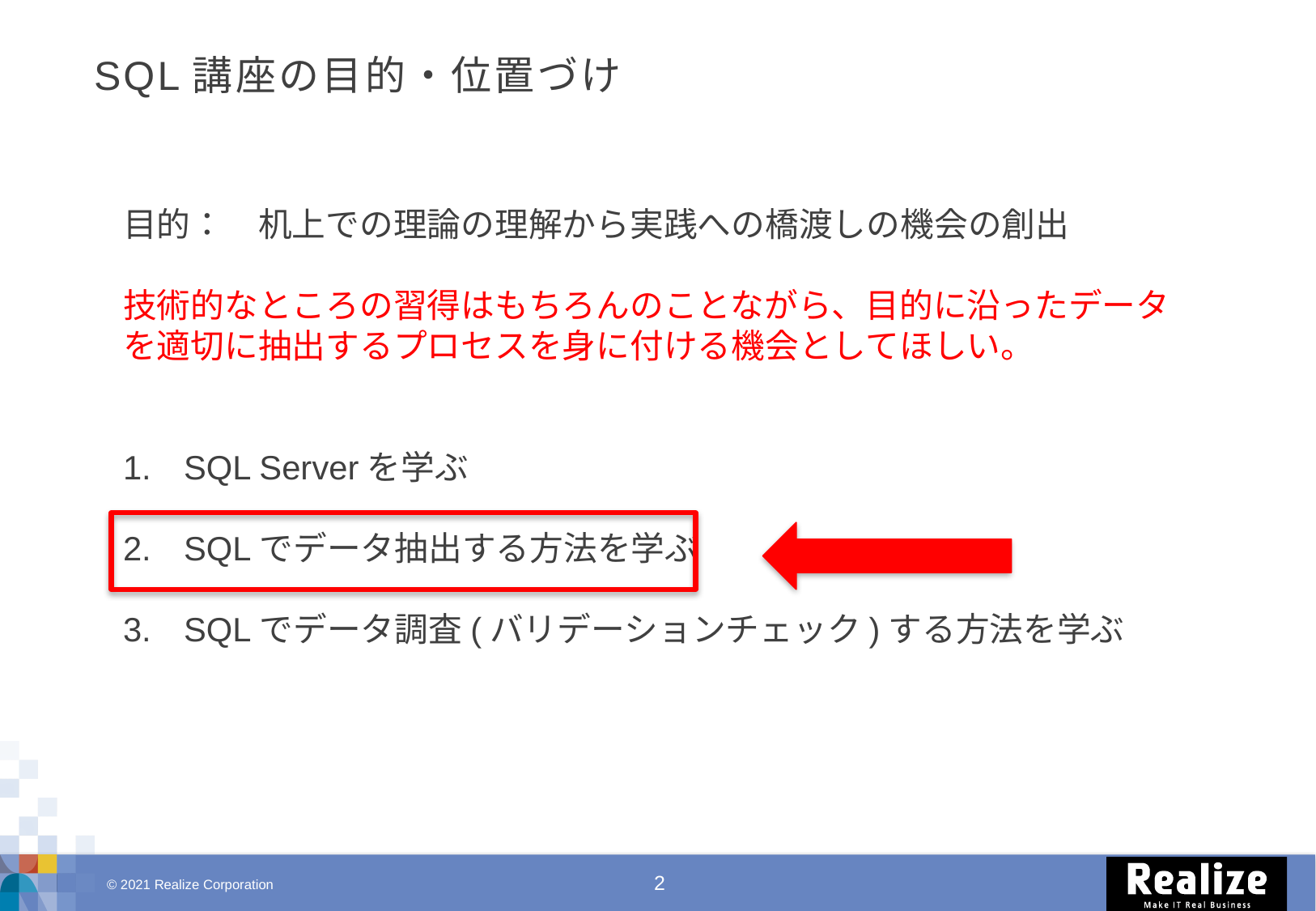

# SQL講座の目的・位置づけ
目的：　机上での理論の理解から実践への橋渡しの機会の創出

技術的なところの習得はもちろんのことながら、目的に沿ったデータを適切に抽出するプロセスを身に付ける機会としてほしい。

SQL Serverを学ぶ

SQLでデータ抽出する方法を学ぶ

SQLでデータ調査(バリデーションチェック)する方法を学ぶ